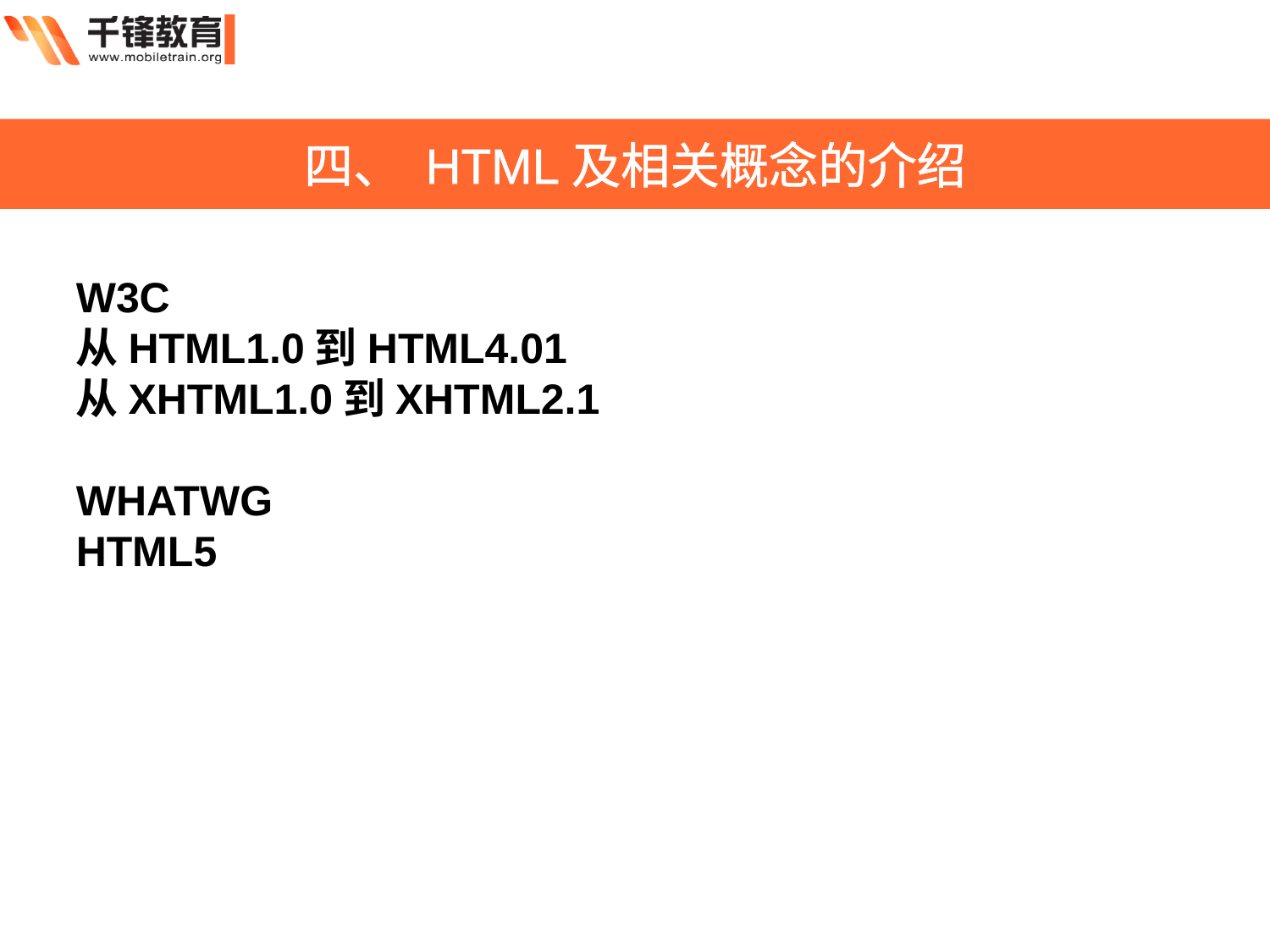

四、 HTML及相关概念的介绍
W3C
从HTML1.0到HTML4.01
从XHTML1.0到XHTML2.1

WHATWG
HTML5